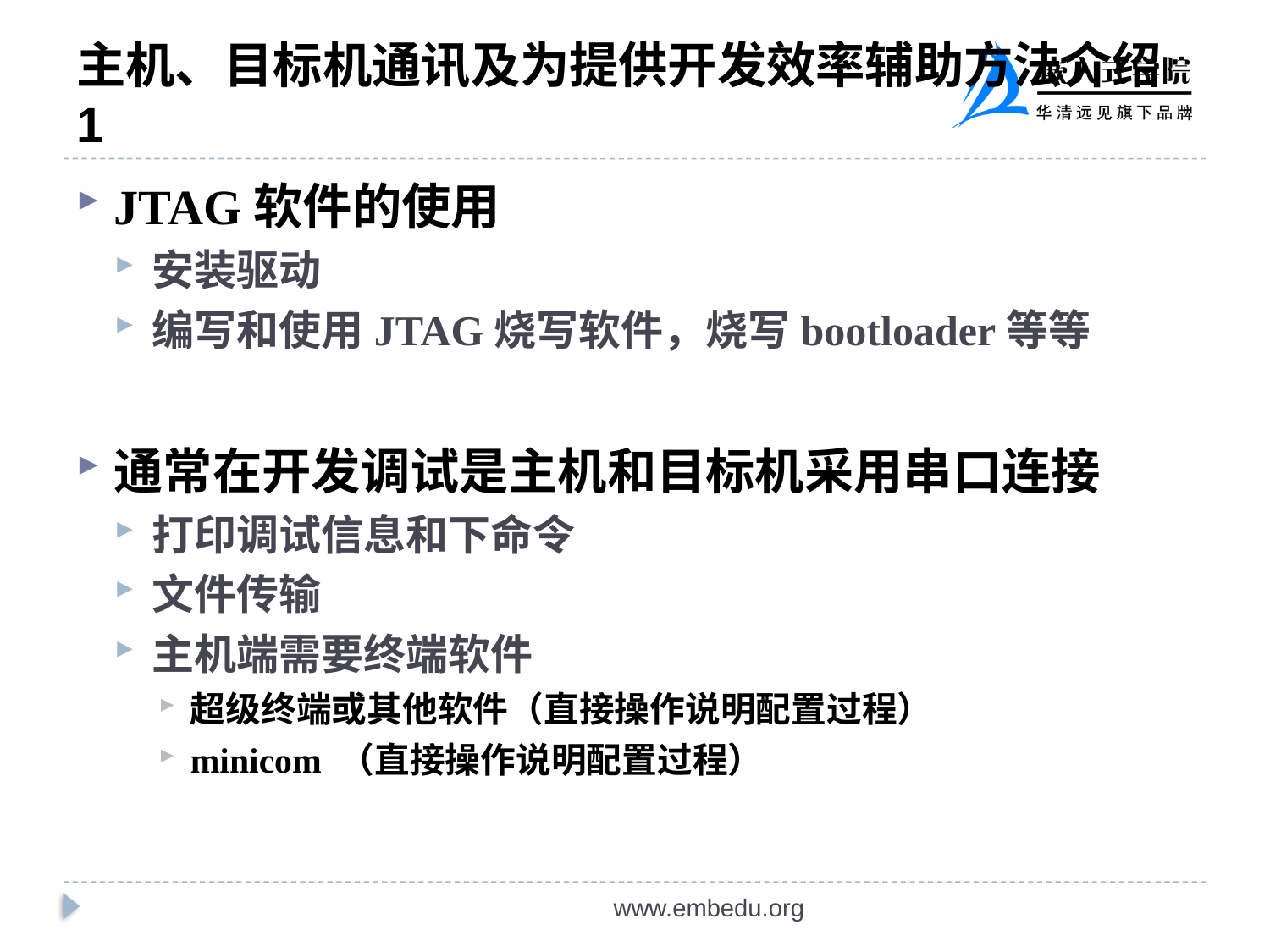

# 主机、目标机通讯及为提供开发效率辅助方法介绍1
JTAG软件的使用
安装驱动
编写和使用JTAG烧写软件，烧写bootloader等等

通常在开发调试是主机和目标机采用串口连接
打印调试信息和下命令
文件传输
主机端需要终端软件
超级终端或其他软件（直接操作说明配置过程）
minicom （直接操作说明配置过程）

www.embedu.org